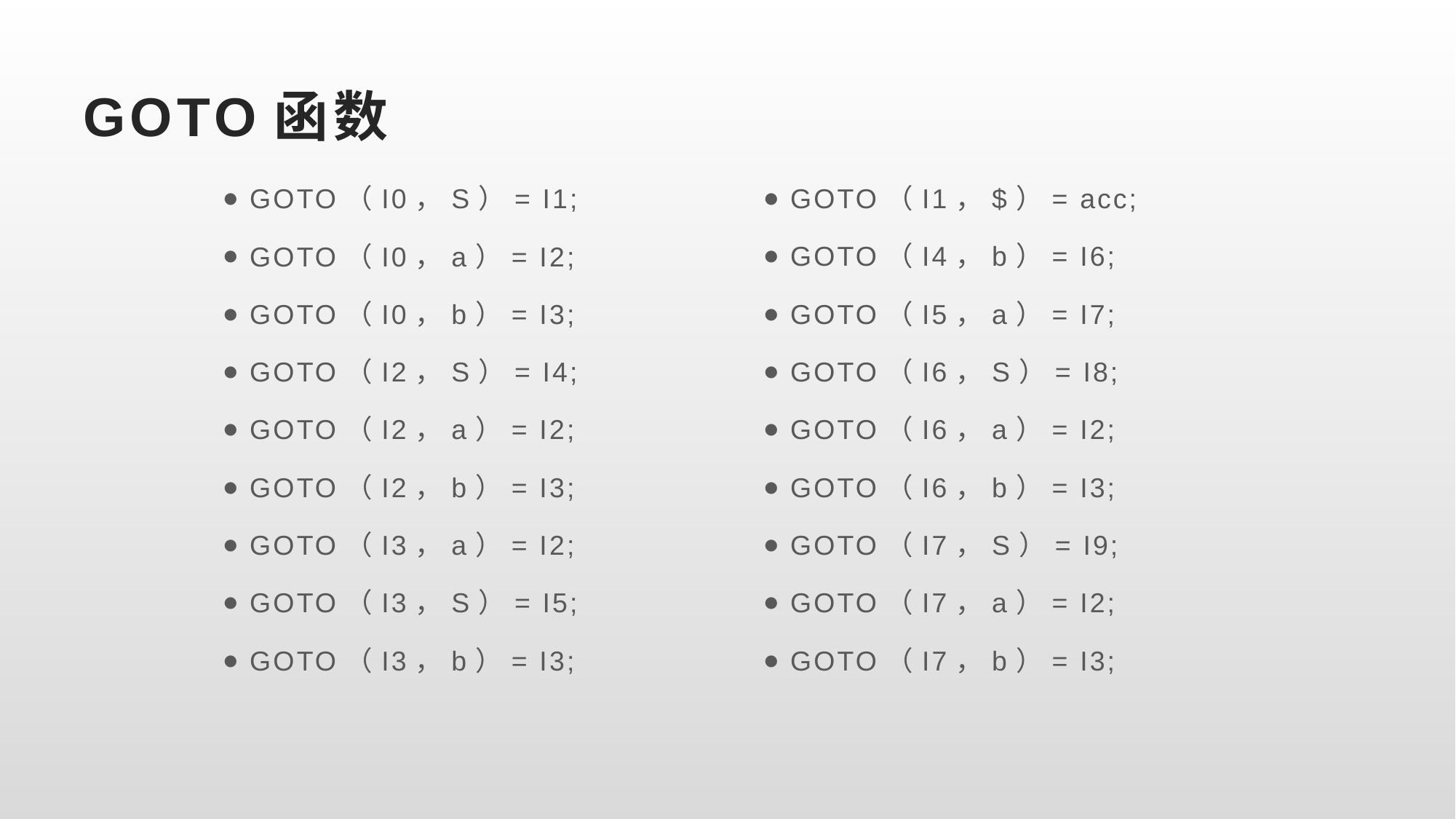

# GOTO函数
GOTO（I0，S）= I1;
GOTO（I0，a）= I2;
GOTO（I0，b）= I3;
GOTO（I2，S）= I4;
GOTO（I2，a）= I2;
GOTO（I2，b）= I3;
GOTO（I3，a）= I2;
GOTO（I3，S）= I5;
GOTO（I3，b）= I3;

GOTO（I1，$）= acc;
GOTO（I4，b）= I6;
GOTO（I5，a）= I7;
GOTO（I6，S）= I8;
GOTO（I6，a）= I2;
GOTO（I6，b）= I3;
GOTO（I7，S）= I9;
GOTO（I7，a）= I2;
GOTO（I7，b）= I3;